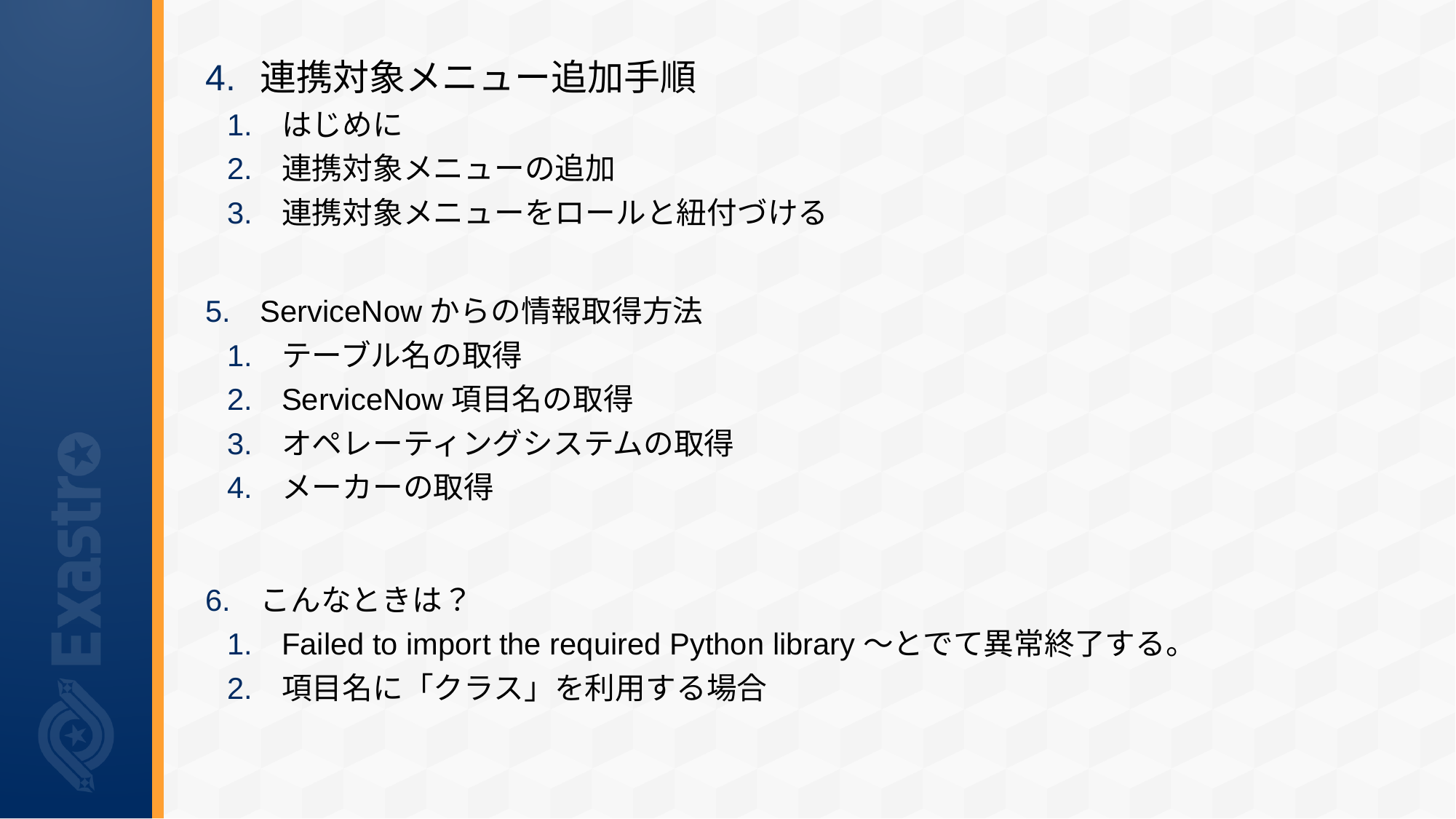

連携対象メニュー追加手順
はじめに
連携対象メニューの追加
連携対象メニューをロールと紐付づける

ServiceNowからの情報取得方法
テーブル名の取得
ServiceNow項目名の取得
オペレーティングシステムの取得
メーカーの取得

こんなときは？
Failed to import the required Python library～とでて異常終了する。
項目名に「クラス」を利用する場合